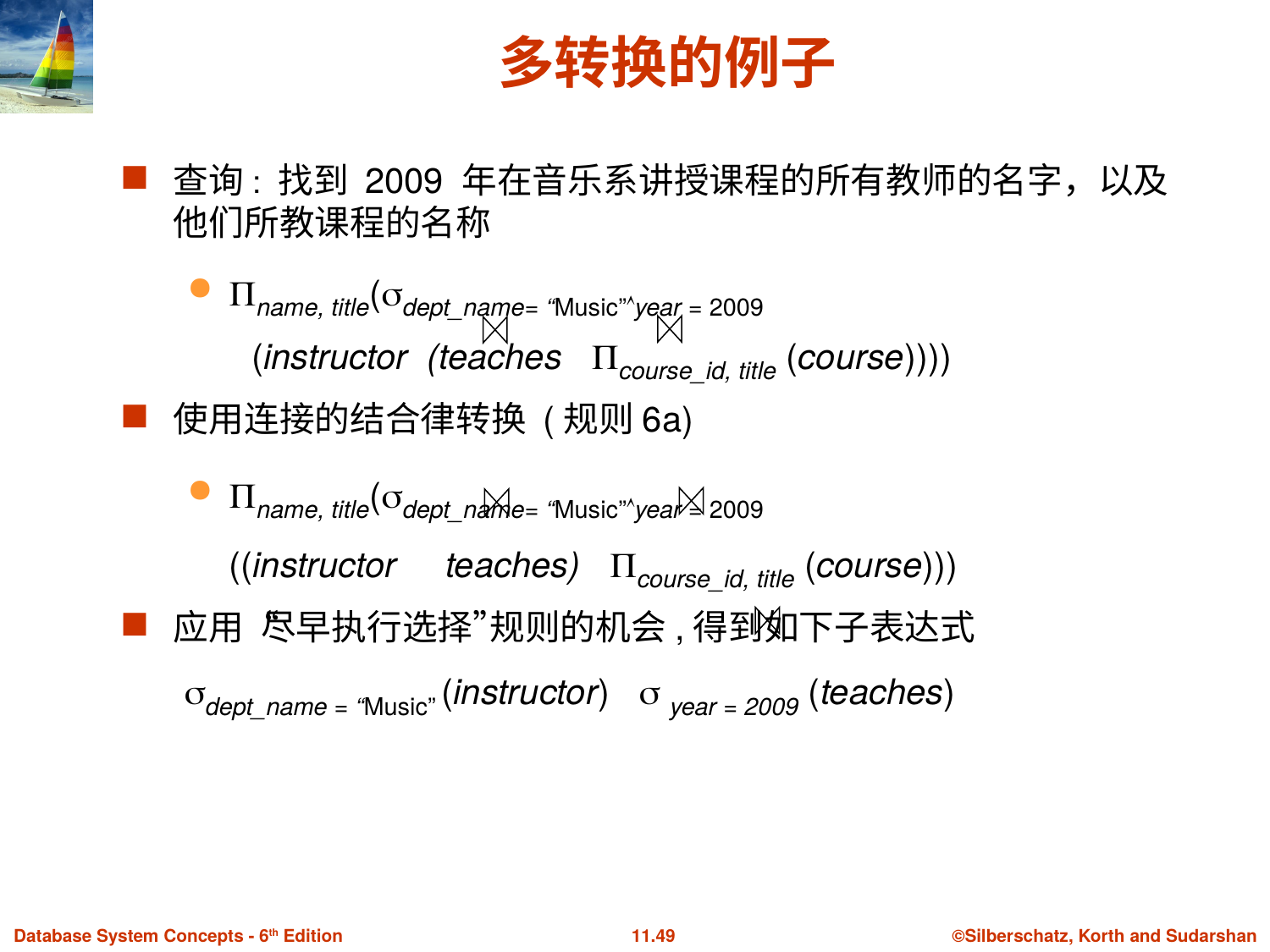

# 多转换的例子
查询: 找到 2009 年在音乐系讲授课程的所有教师的名字，以及他们所教课程的名称
Πname, title(σdept_name= “Music”∧year = 2009
    (instructor  (teaches   Πcourse_id, title (course))))
使用连接的结合律转换 (规则6a)
Πname, title(σdept_name= “Music”∧year = 2009
((instructor     teaches)   Πcourse_id, title (course)))
应用“尽早执行选择”规则的机会,得到如下子表达式
      σdept_name = “Music” (instructor)   σ year = 2009 (teaches)